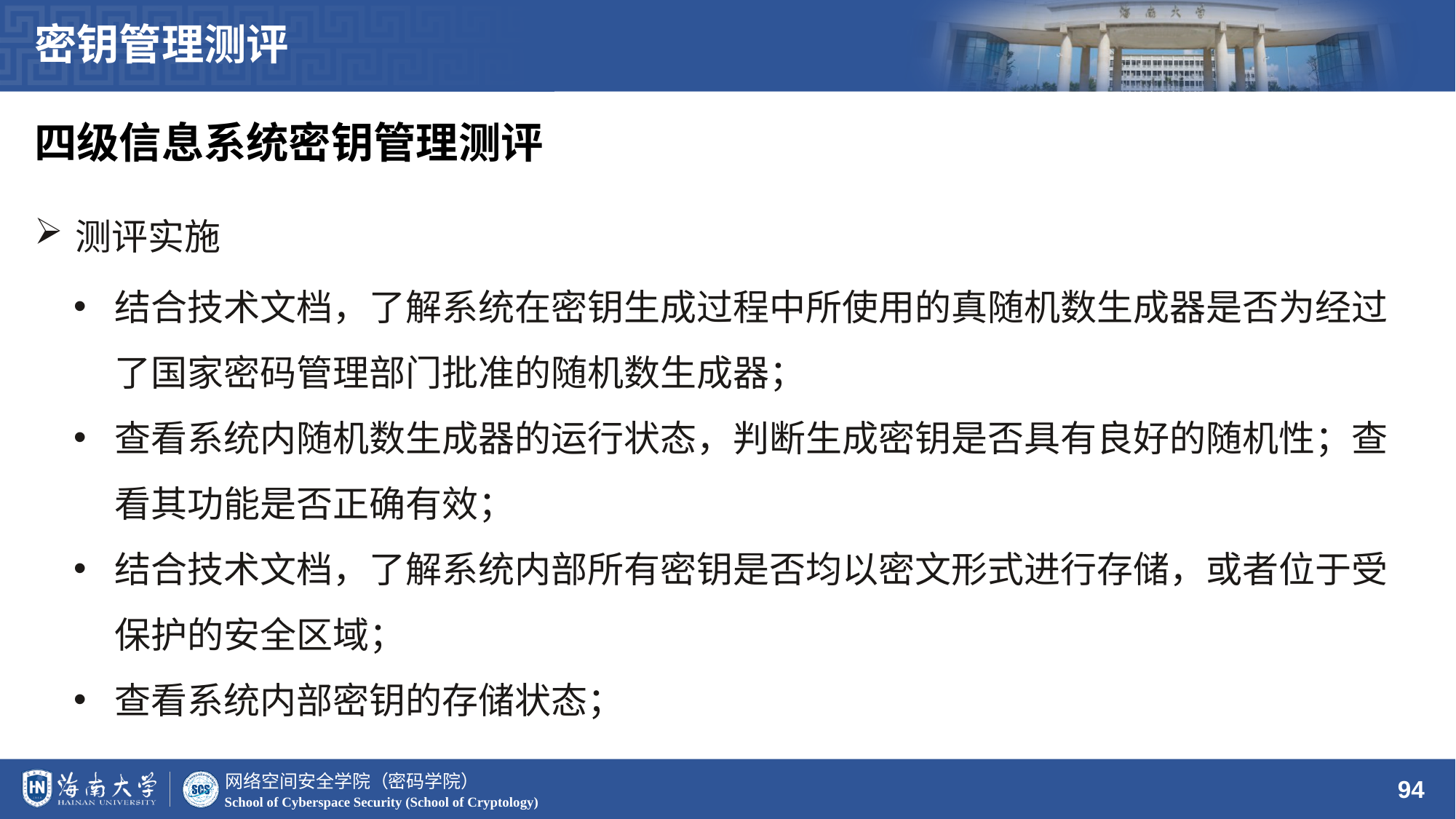

密钥管理测评
四级信息系统密钥管理测评
测评实施
结合技术文档，了解系统在密钥生成过程中所使用的真随机数生成器是否为经过了国家密码管理部门批准的随机数生成器；
查看系统内随机数生成器的运行状态，判断生成密钥是否具有良好的随机性；查看其功能是否正确有效；
结合技术文档，了解系统内部所有密钥是否均以密文形式进行存储，或者位于受保护的安全区域；
查看系统内部密钥的存储状态；

94